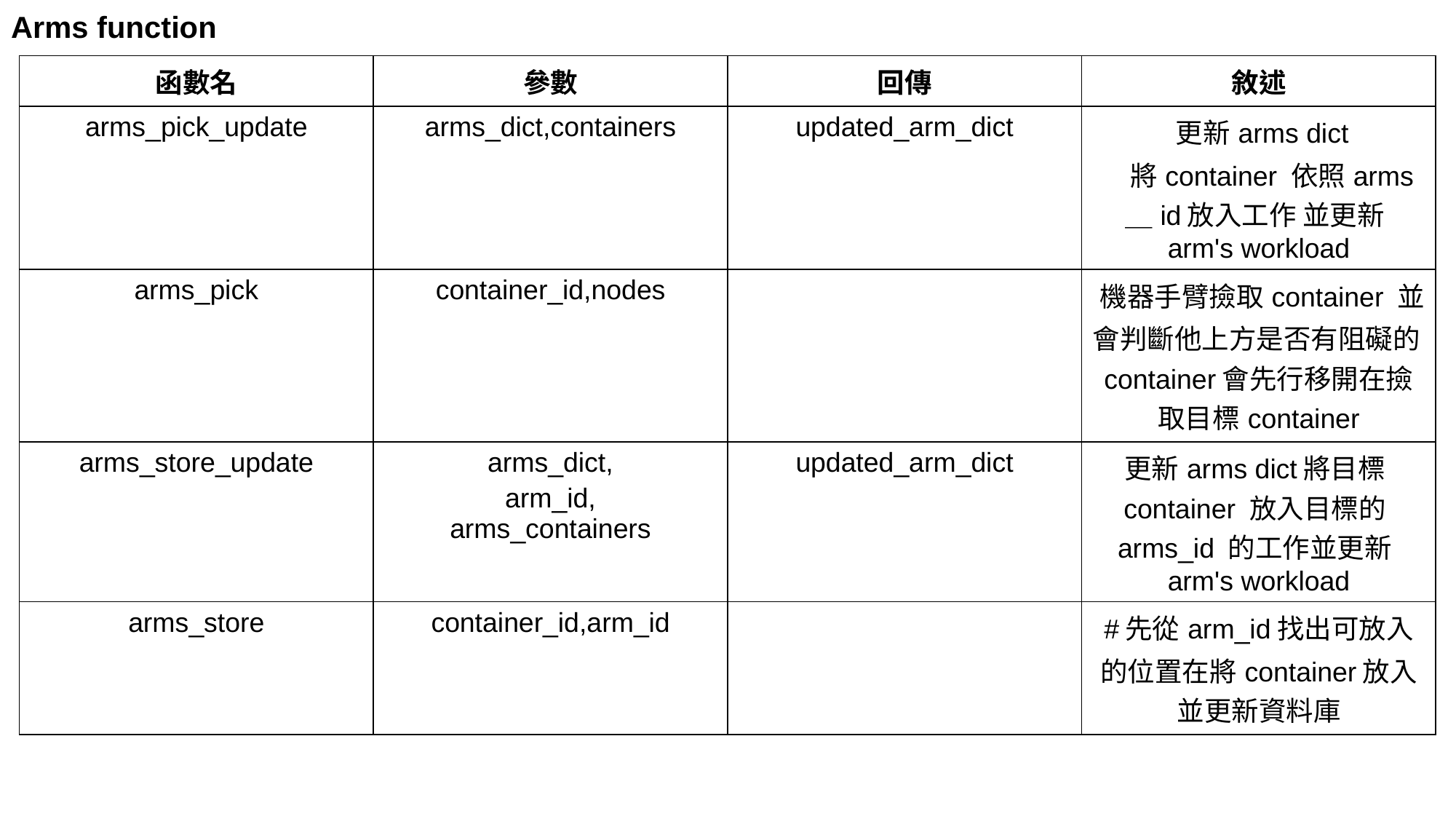

# Arms function
| 函數名 | 參數 | 回傳 | 敘述 |
| --- | --- | --- | --- |
| ﻿﻿arms\_pick\_update | ﻿arms\_dict,containers | ﻿updated\_arm\_dict | ﻿更新arms dict 將container 依照arms＿id放入工作 並更新arm's workload |
| ﻿﻿arms\_pick | ﻿container\_id,nodes |  | ﻿機器手臂撿取container 並會判斷他上方是否有阻礙的container會先行移開在撿取目標container |
| arms\_store\_update | ﻿arms\_dict, arm\_id, arms\_containers | updated\_arm\_dict | 更新arms dict將目標container 放入目標的arms\_id 的工作並更新arm's workload |
| ﻿arms\_store | ﻿container\_id,arm\_id |  | ﻿#先從arm\_id找出可放入的位置在將container放入並更新資料庫 |